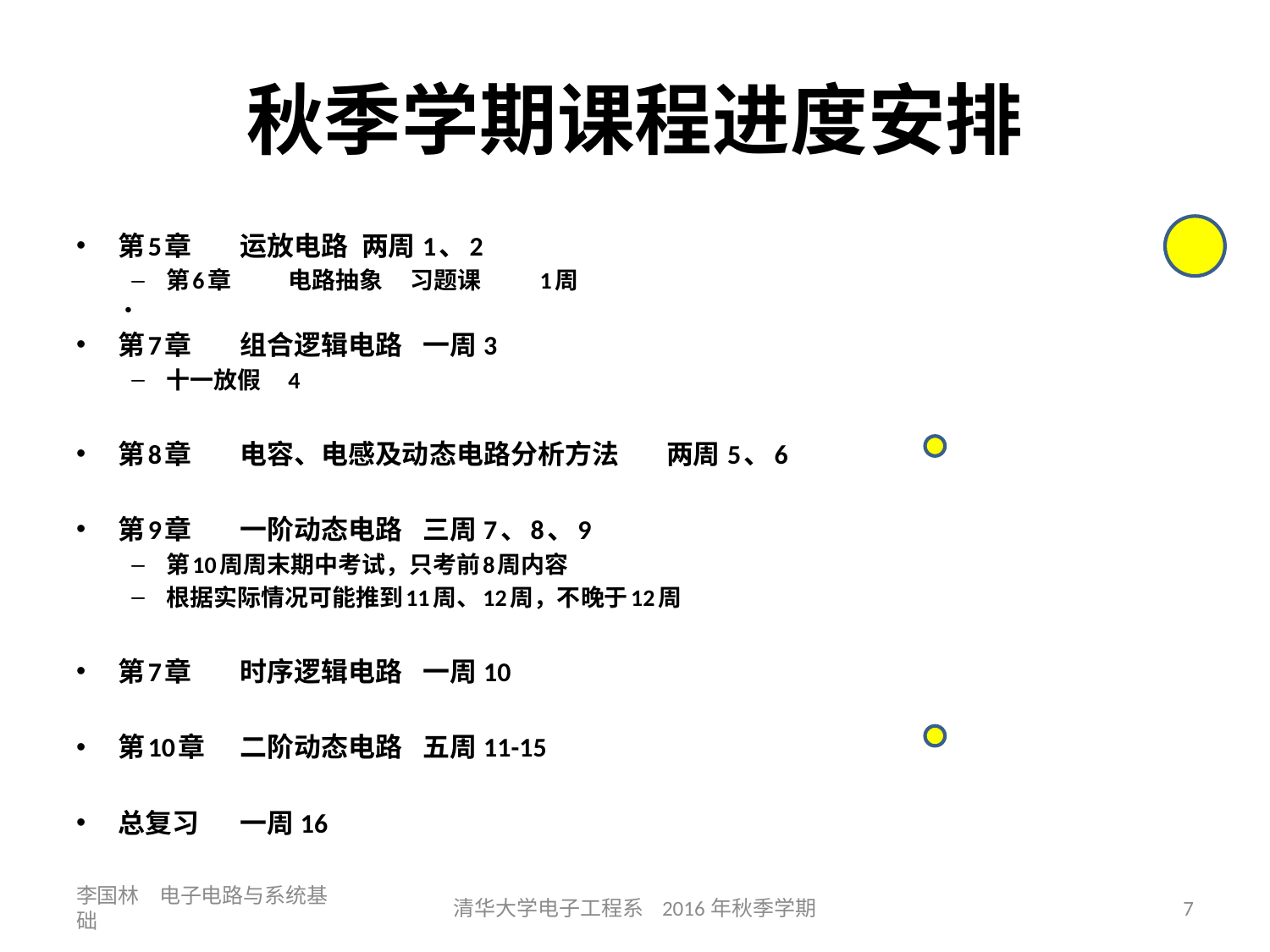

# 秋季学期课程进度安排

第5章	运放电路			两周		1、2
第6章	电路抽象	习题课			 1周

第7章	组合逻辑电路			一周		3
十一放假							4

第8章	电容、电感及动态电路分析方法	两周		5、6

第9章	一阶动态电路			三周		7、8、9
第10周周末期中考试，只考前8周内容
根据实际情况可能推到11周、12周，不晚于12周

第7章	时序逻辑电路			一周		10

第10章	二阶动态电路			五周		11-15

总复习					一周		16

李国林   电子电路与系统基础
清华大学电子工程系  2016年秋季学期
7